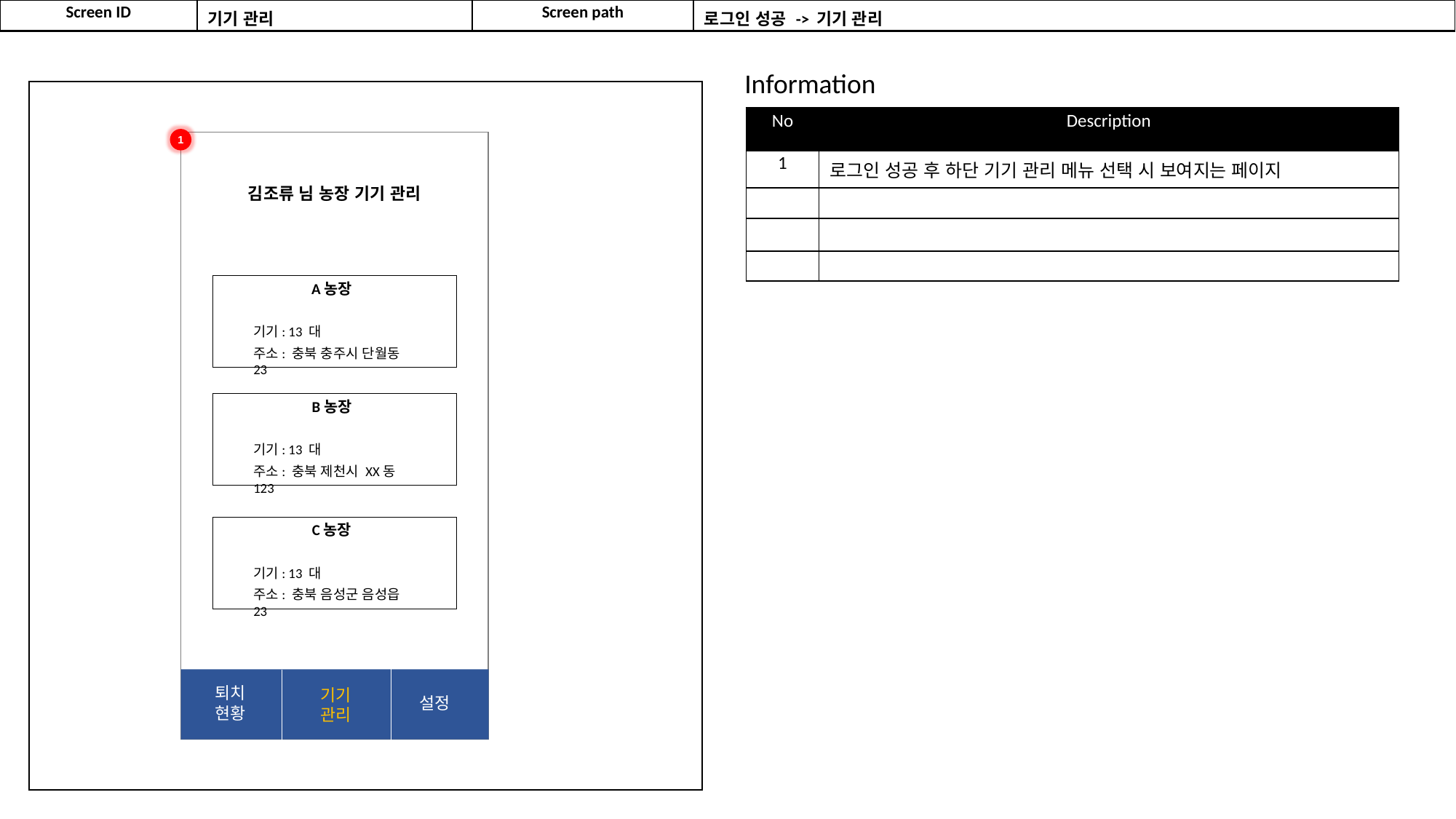

| Screen ID | 기기 관리 | Screen path | 로그인 성공 -> 기기 관리 |
| --- | --- | --- | --- |
Information

| No | Description |
| --- | --- |
| 1 | 로그인 성공 후 하단 기기 관리 메뉴 선택 시 보여지는 페이지 |
|  |  |
|  |  |
|  |  |
1

김조류 님 농장 기기 관리
퇴치 조류
A농장

기기: 13 대
주소: 충북 충주시 단월동 23
B농장

기기: 13 대
주소: 충북 제천시 XX동 123
C농장

기기: 13 대
주소: 충북 음성군 음성읍 23

퇴치현황
기기관리
설정